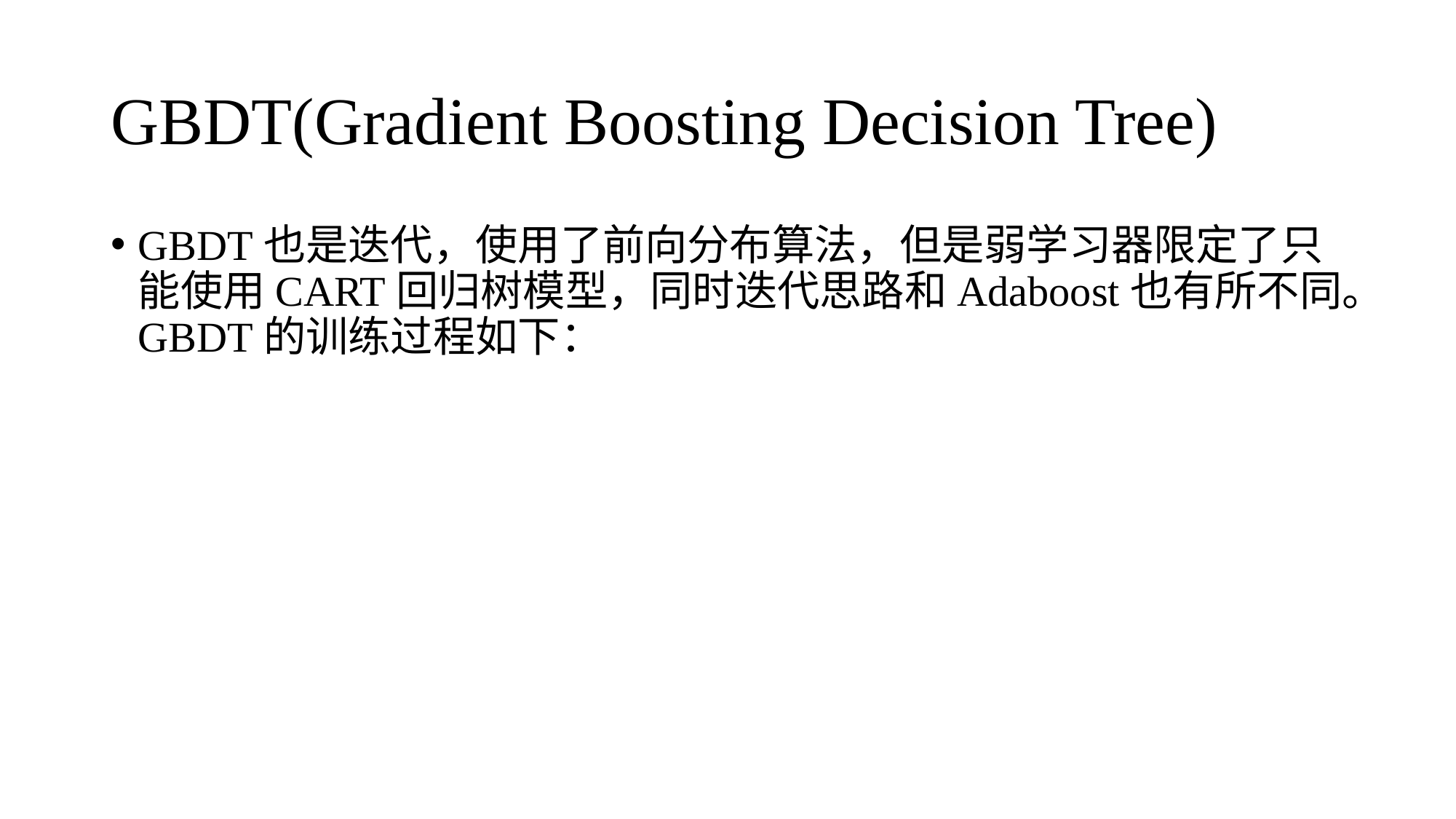

# GBDT(Gradient Boosting Decision Tree)
GBDT也是迭代，使用了前向分布算法，但是弱学习器限定了只能使用CART回归树模型，同时迭代思路和Adaboost也有所不同。GBDT的训练过程如下：